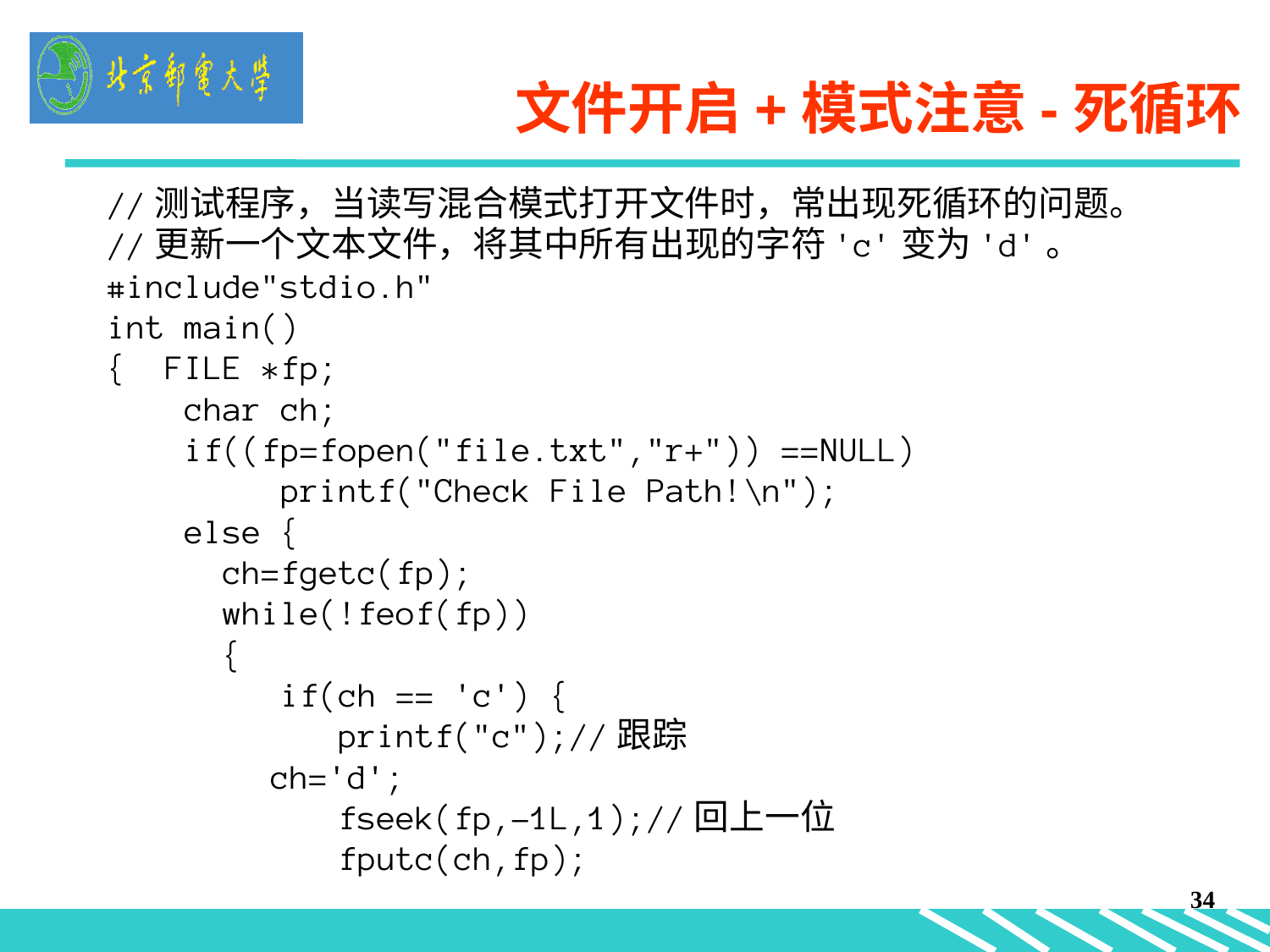

# 文件开启+模式注意-死循环
//测试程序，当读写混合模式打开文件时，常出现死循环的问题。
//更新一个文本文件，将其中所有出现的字符'c'变为'd'。
#include"stdio.h"
int main()
{  FILE *fp;
    char ch;
    if((fp=fopen("file.txt","r+")) ==NULL)
         printf("Check File Path!\n");
    else {
      ch=fgetc(fp);
      while(!feof(fp))
      {
         if(ch == 'c') {
            printf("c");//跟踪
 	      ch='d';
            fseek(fp,-1L,1);//回上一位
            fputc(ch,fp);
34